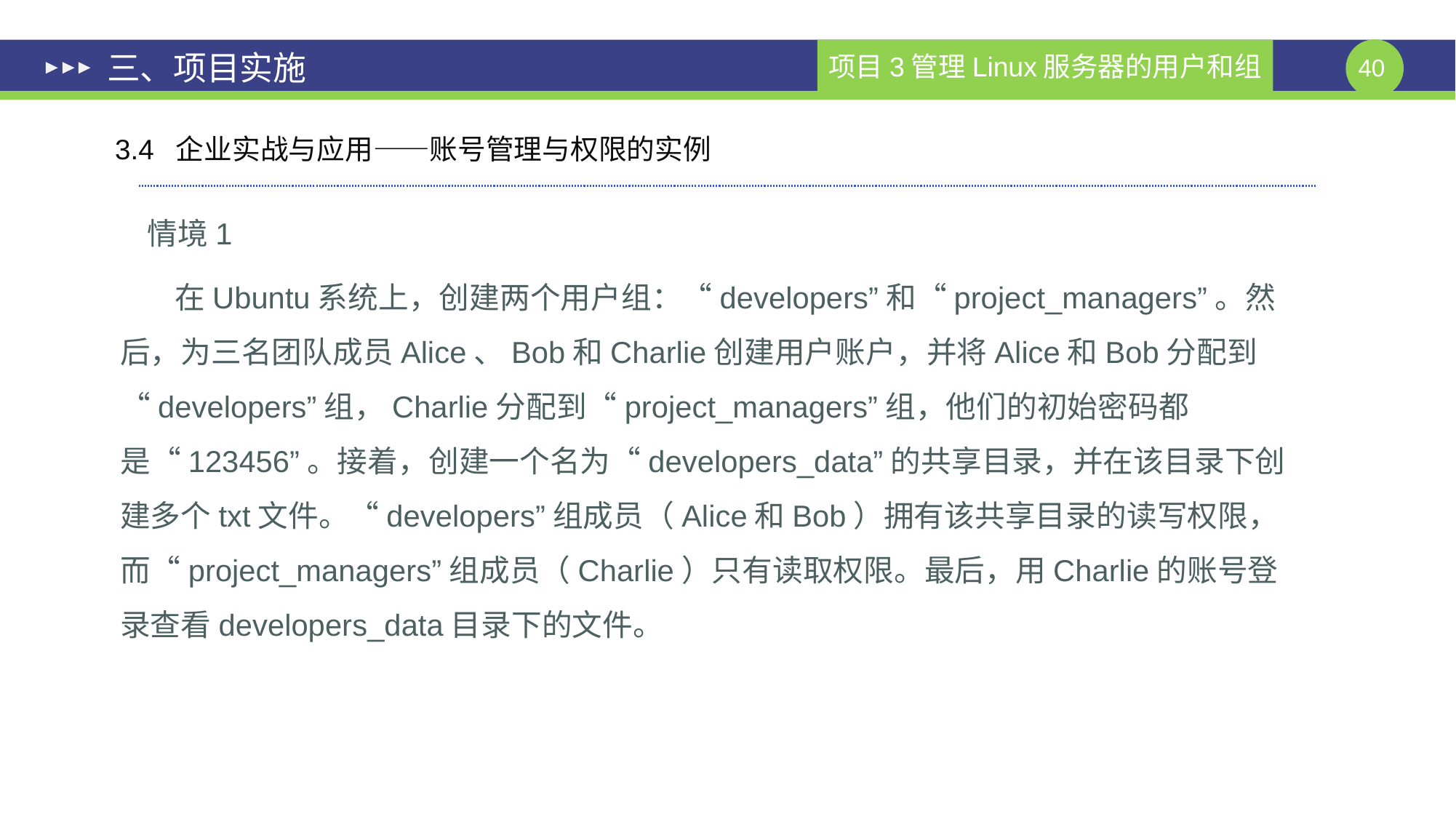

# 三、项目实施
3.4  企业实战与应用——账号管理与权限的实例

情境1
在Ubuntu系统上，创建两个用户组：“developers”和“project_managers”。然后，为三名团队成员Alice、Bob和Charlie创建用户账户，并将Alice和Bob分配到“developers”组，Charlie分配到“project_managers”组，他们的初始密码都是“123456”。接着，创建一个名为“developers_data”的共享目录，并在该目录下创建多个txt文件。“developers”组成员（Alice和Bob）拥有该共享目录的读写权限，而“project_managers”组成员（Charlie）只有读取权限。最后，用Charlie的账号登录查看developers_data目录下的文件。